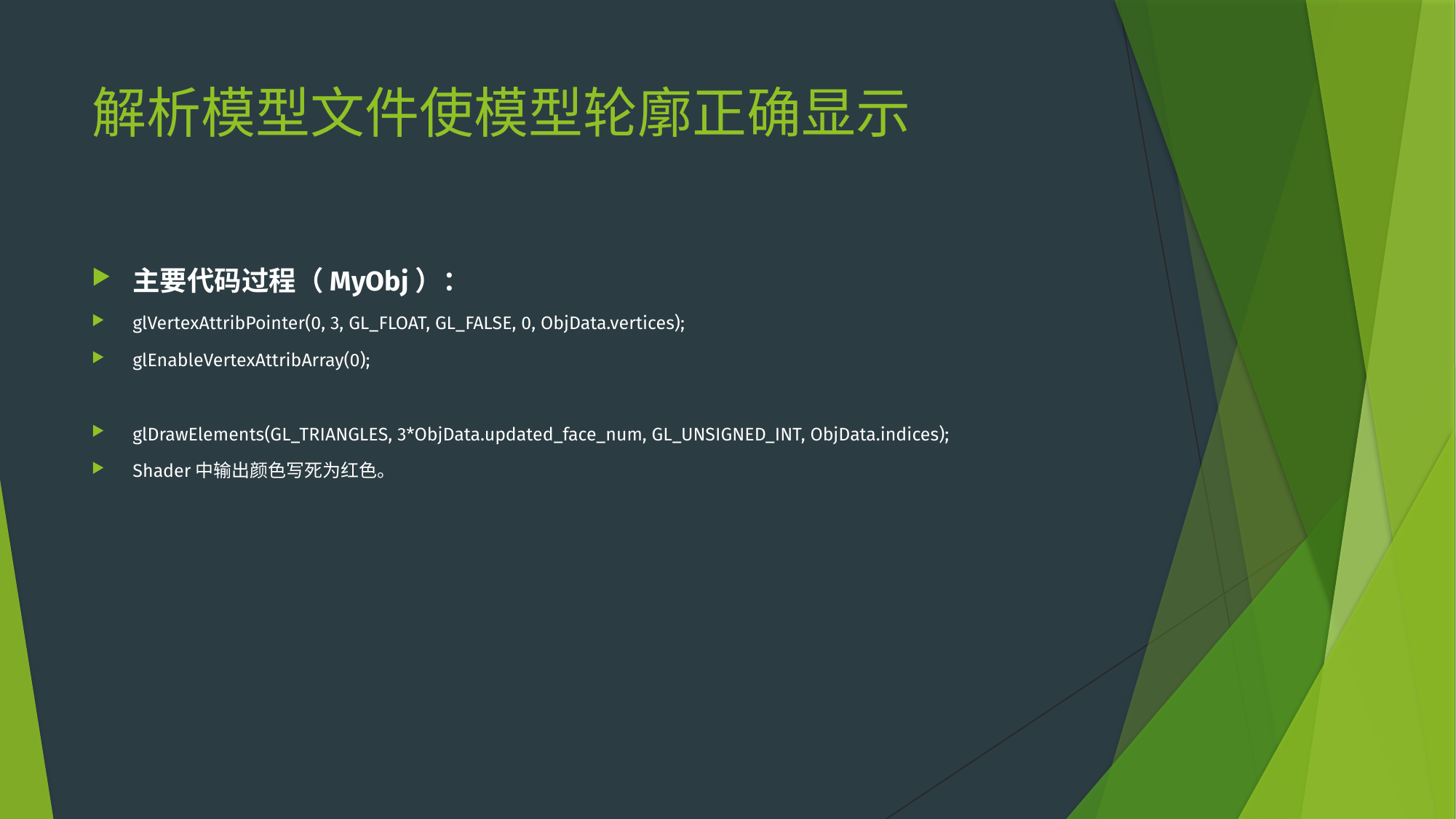

# 解析模型文件使模型轮廓正确显示
主要代码过程（MyObj）：
glVertexAttribPointer(0, 3, GL_FLOAT, GL_FALSE, 0, ObjData.vertices);
glEnableVertexAttribArray(0);

glDrawElements(GL_TRIANGLES, 3*ObjData.updated_face_num, GL_UNSIGNED_INT, ObjData.indices);
Shader中输出颜色写死为红色。